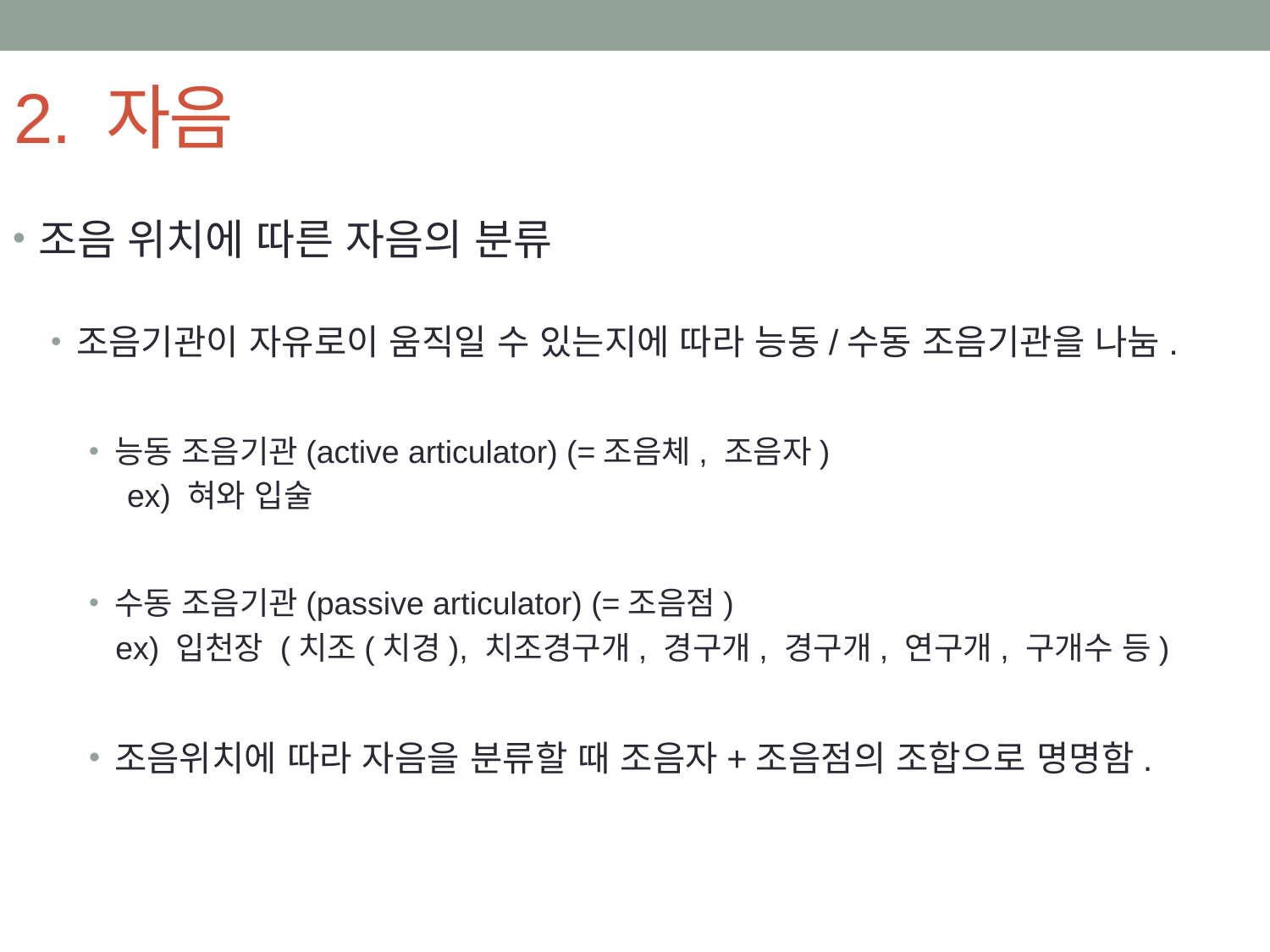

# 2. 자음
조음 위치에 따른 자음의 분류

조음기관이 자유로이 움직일 수 있는지에 따라 능동/수동 조음기관을 나눔.

능동 조음기관(active articulator) (=조음체, 조음자)
ex) 혀와 입술

수동 조음기관(passive articulator) (=조음점)
   ex) 입천장 (치조(치경), 치조경구개, 경구개, 경구개, 연구개, 구개수 등)

조음위치에 따라 자음을 분류할 때 조음자+조음점의 조합으로 명명함.